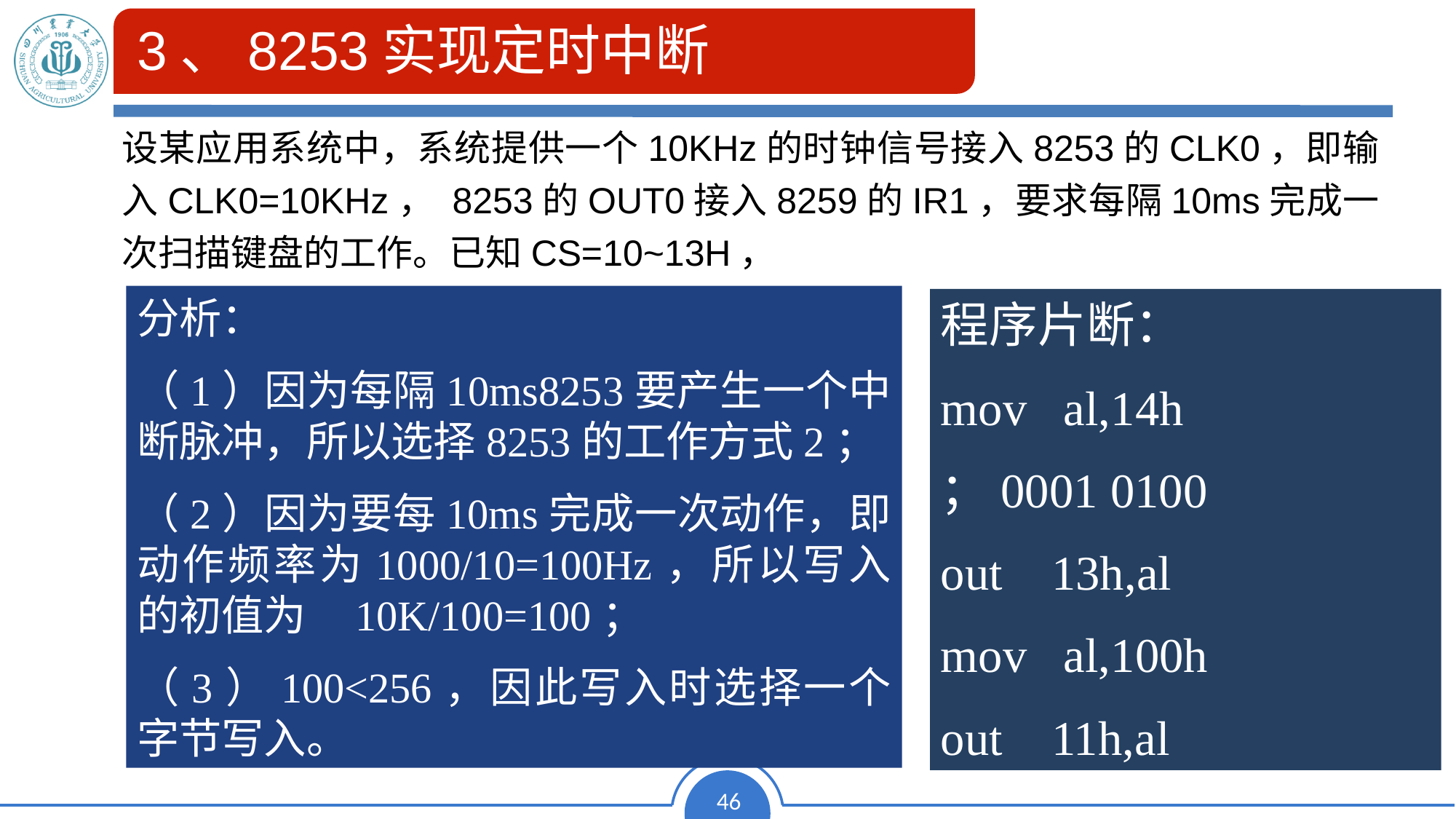

# 3、8253实现定时中断
设某应用系统中，系统提供一个10KHz的时钟信号接入8253的CLK0，即输入CLK0=10KHz， 8253的OUT0接入8259的IR1，要求每隔10ms完成一次扫描键盘的工作。已知CS=10~13H，
分析：
（1）因为每隔10ms8253要产生一个中断脉冲，所以选择8253的工作方式2；
（2）因为要每10ms完成一次动作，即动作频率为1000/10=100Hz，所以写入的初值为	10K/100=100；
（3）100<256，因此写入时选择一个字节写入。
程序片断：
mov   al,14h
；0001 0100
out    13h,al
mov   al,100h
out    11h,al